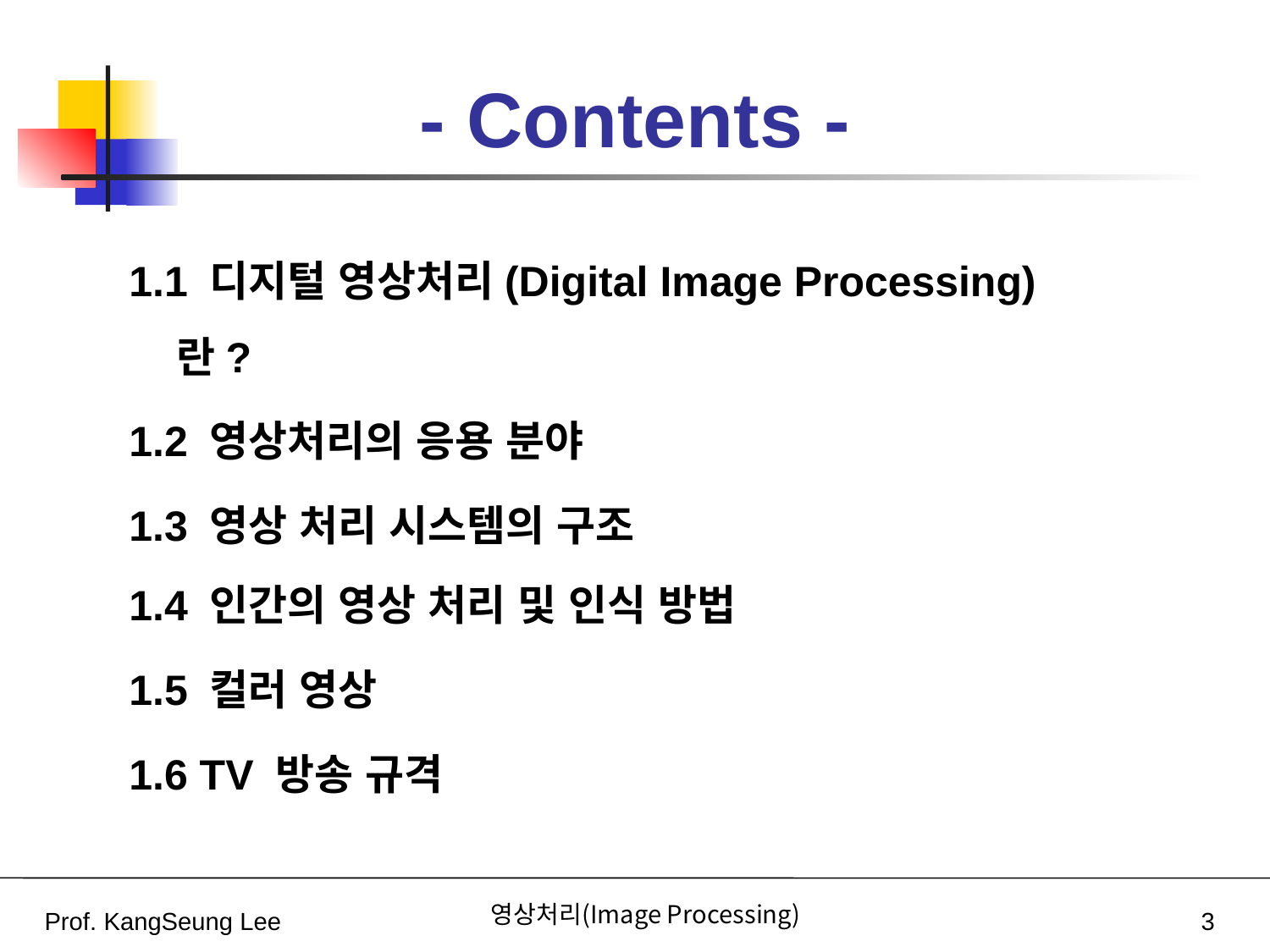

# - Contents -
1.1 디지털 영상처리(Digital Image Processing)란?
1.2 영상처리의 응용 분야
1.3 영상 처리 시스템의 구조
1.4 인간의 영상 처리 및 인식 방법
1.5 컬러 영상
1.6 TV 방송 규격
Prof. KangSeung Lee
영상처리(Image Processing)
3